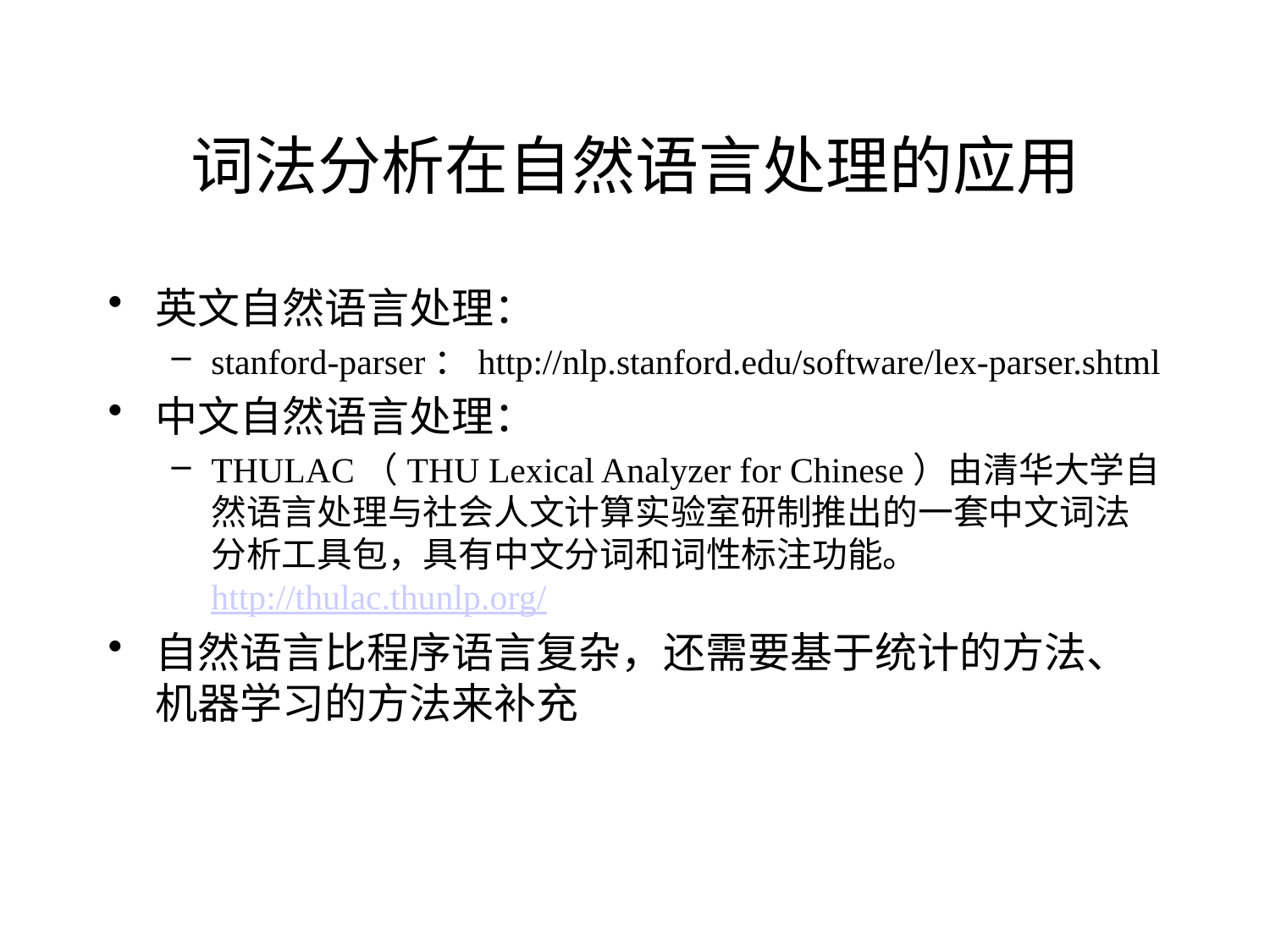

# 词法分析在自然语言处理的应用
英文自然语言处理：
stanford-parser：http://nlp.stanford.edu/software/lex-parser.shtml
中文自然语言处理：
THULAC（THU Lexical Analyzer for Chinese）由清华大学自然语言处理与社会人文计算实验室研制推出的一套中文词法分析工具包，具有中文分词和词性标注功能。http://thulac.thunlp.org/
自然语言比程序语言复杂，还需要基于统计的方法、机器学习的方法来补充